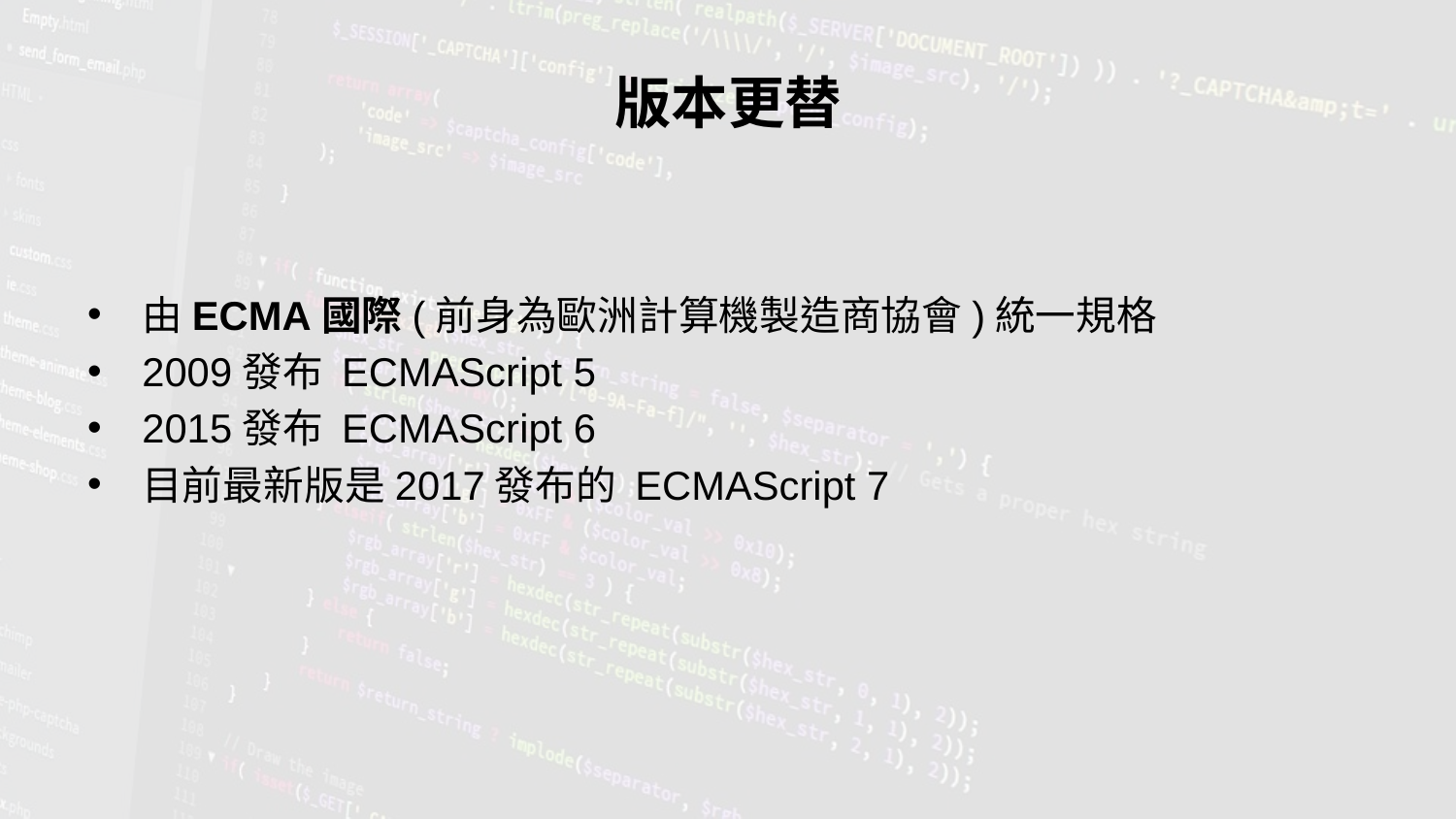

# 版本更替
由ECMA國際(前身為歐洲計算機製造商協會)統一規格
2009發布 ECMAScript 5
2015發布 ECMAScript 6
目前最新版是2017發布的 ECMAScript 7